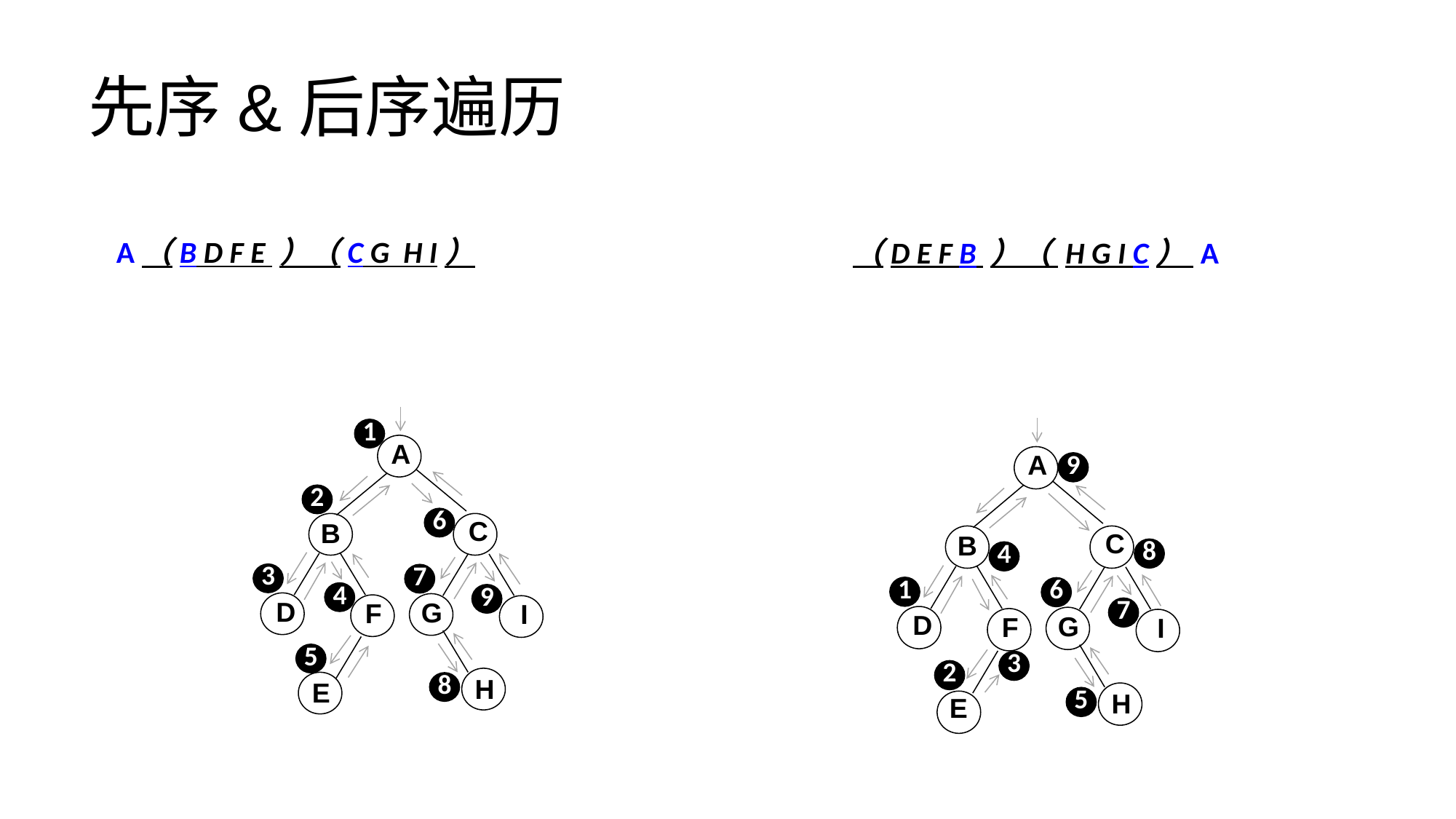

# 先序&后序遍历
A（B D F E ）（C G  H I）
（D E F B ）（ H G I C） A
1

A

2

6

C
B

3

7

4

9

D
G
F
I

5

8

H
E

9

A

C
8

B
4

1

6

7

D
G
F
I

3

2

5

H
E